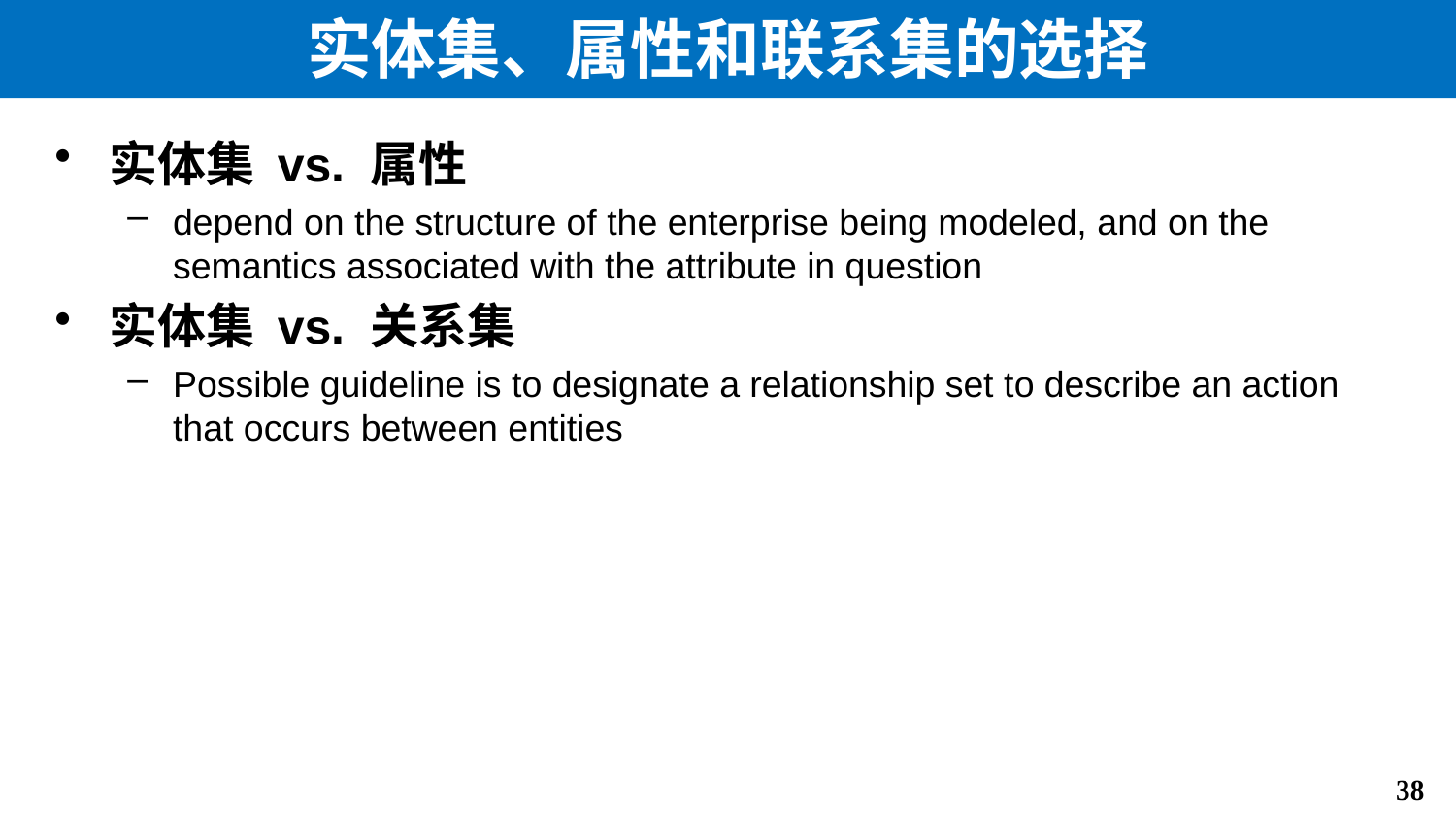

# 实体集、属性和联系集的选择
实体集 vs. 属性
depend on the structure of the enterprise being modeled, and on the semantics associated with the attribute in question
实体集 vs. 关系集
Possible guideline is to designate a relationship set to describe an action that occurs between entities